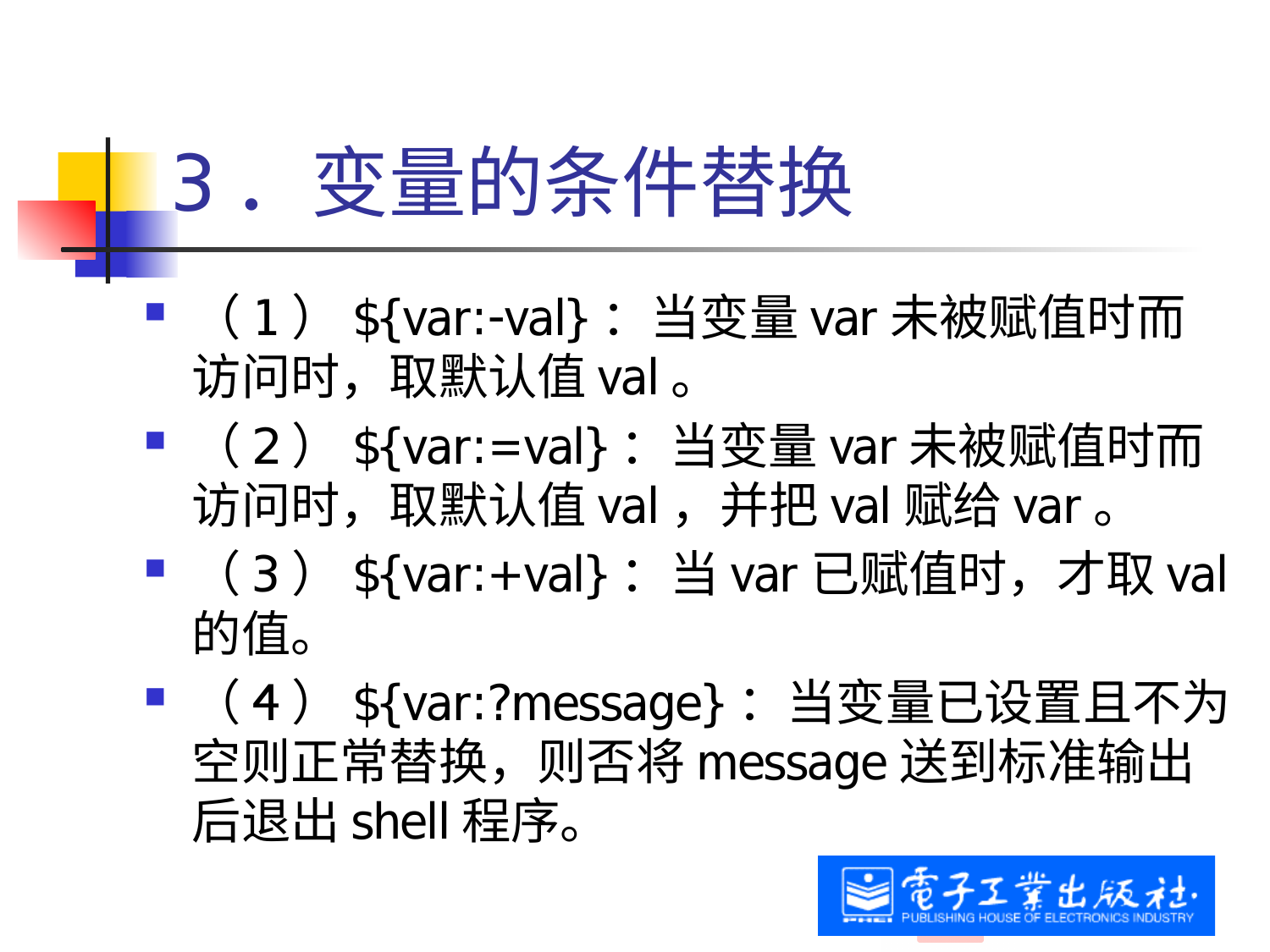

# 3．变量的条件替换
（1）${var:-val}：当变量var未被赋值时而访问时，取默认值val。
（2）${var:=val}：当变量var未被赋值时而访问时，取默认值val，并把val赋给var。
（3）${var:+val}：当var已赋值时，才取val的值。
（4）${var:?message}：当变量已设置且不为空则正常替换，则否将message送到标准输出后退出shell程序。